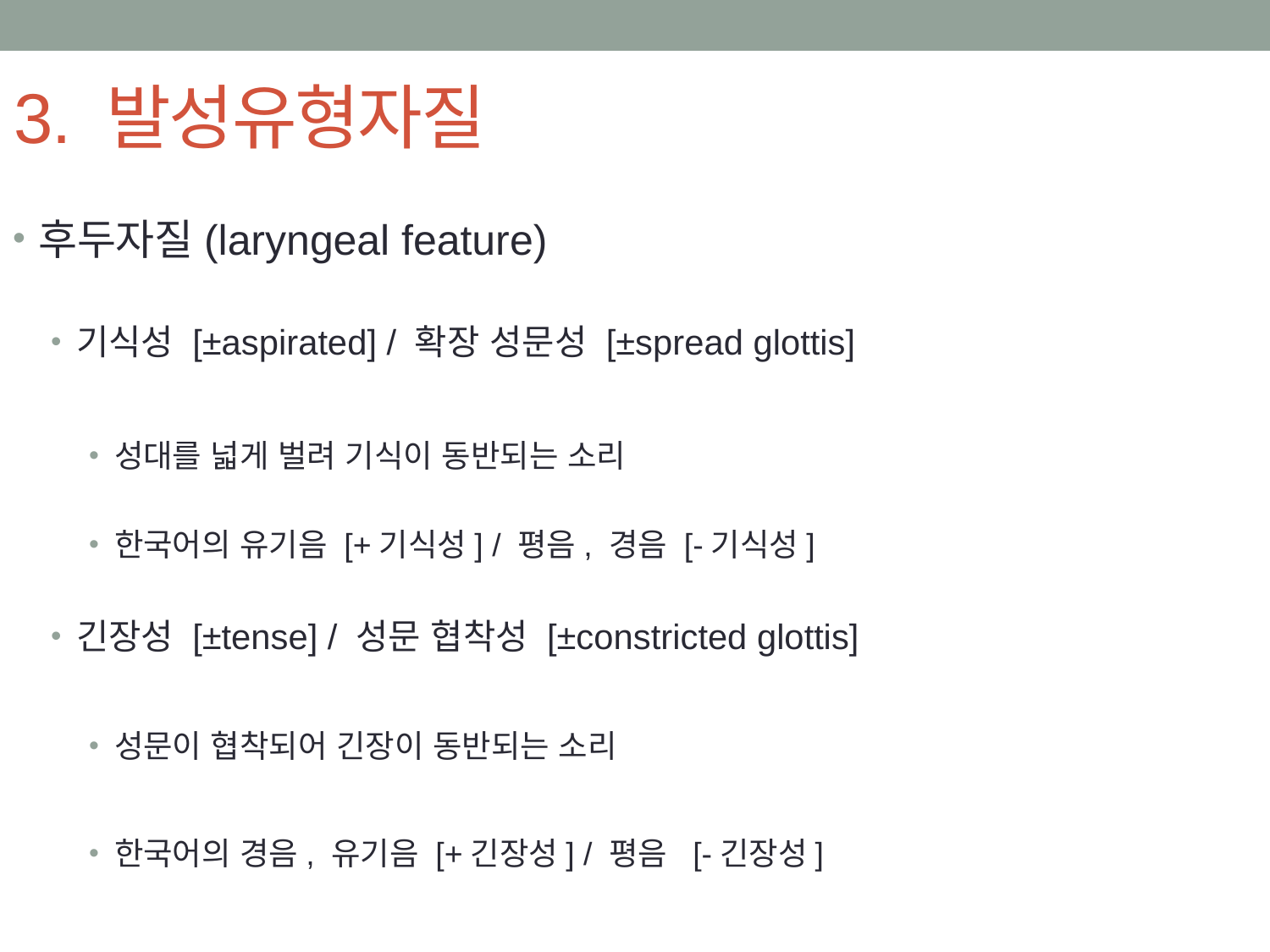

# 3. 발성유형자질
후두자질(laryngeal feature)

기식성 [±aspirated] / 확장 성문성 [±spread glottis]

성대를 넓게 벌려 기식이 동반되는 소리

한국어의 유기음 [+기식성] / 평음, 경음 [-기식성]

긴장성 [±tense] / 성문 협착성 [±constricted glottis]

성문이 협착되어 긴장이 동반되는 소리

한국어의 경음, 유기음 [+긴장성] / 평음  [-긴장성]